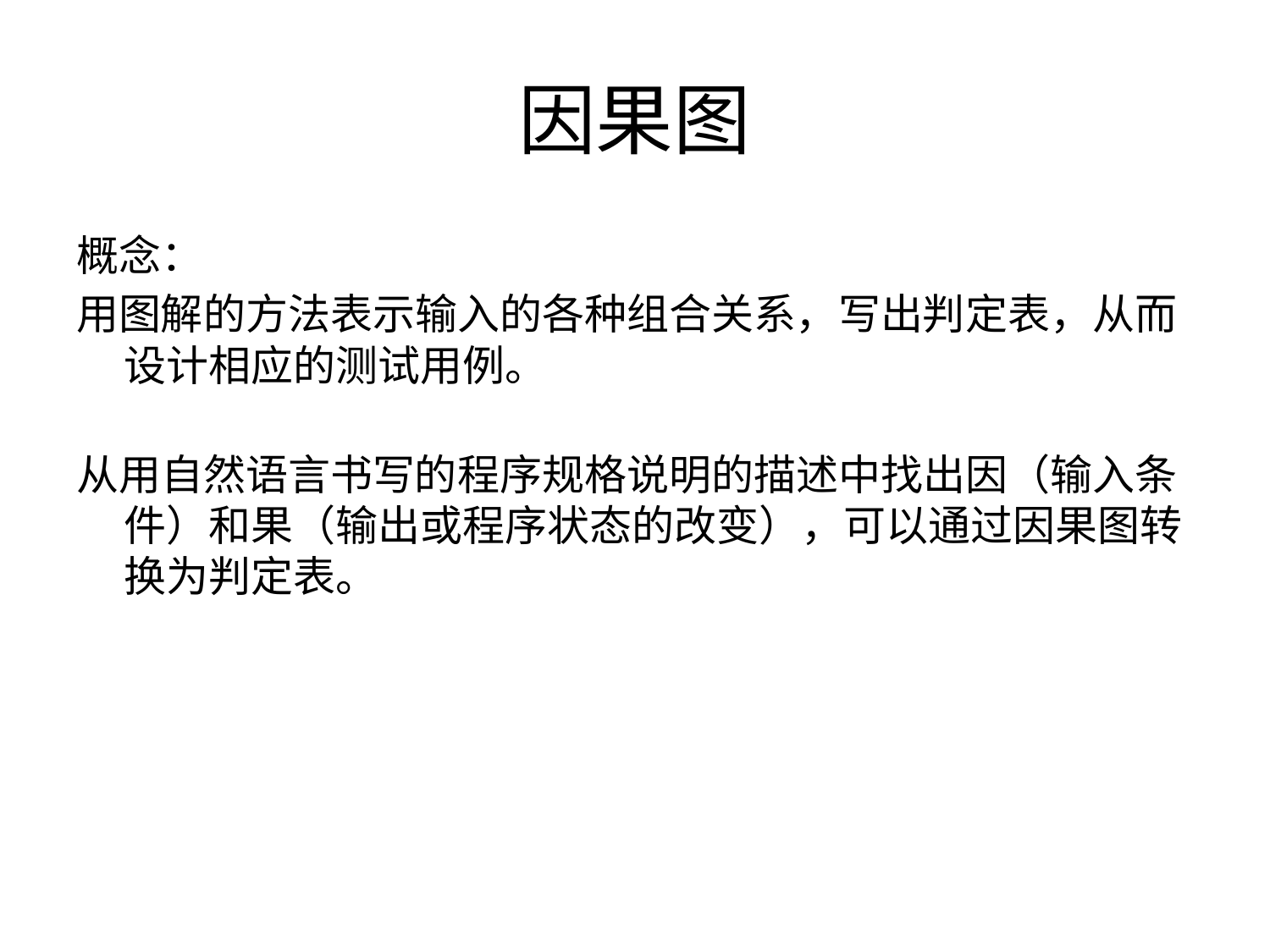

# 因果图
概念：
用图解的方法表示输入的各种组合关系，写出判定表，从而设计相应的测试用例。
从用自然语言书写的程序规格说明的描述中找出因（输入条件）和果（输出或程序状态的改变），可以通过因果图转换为判定表。